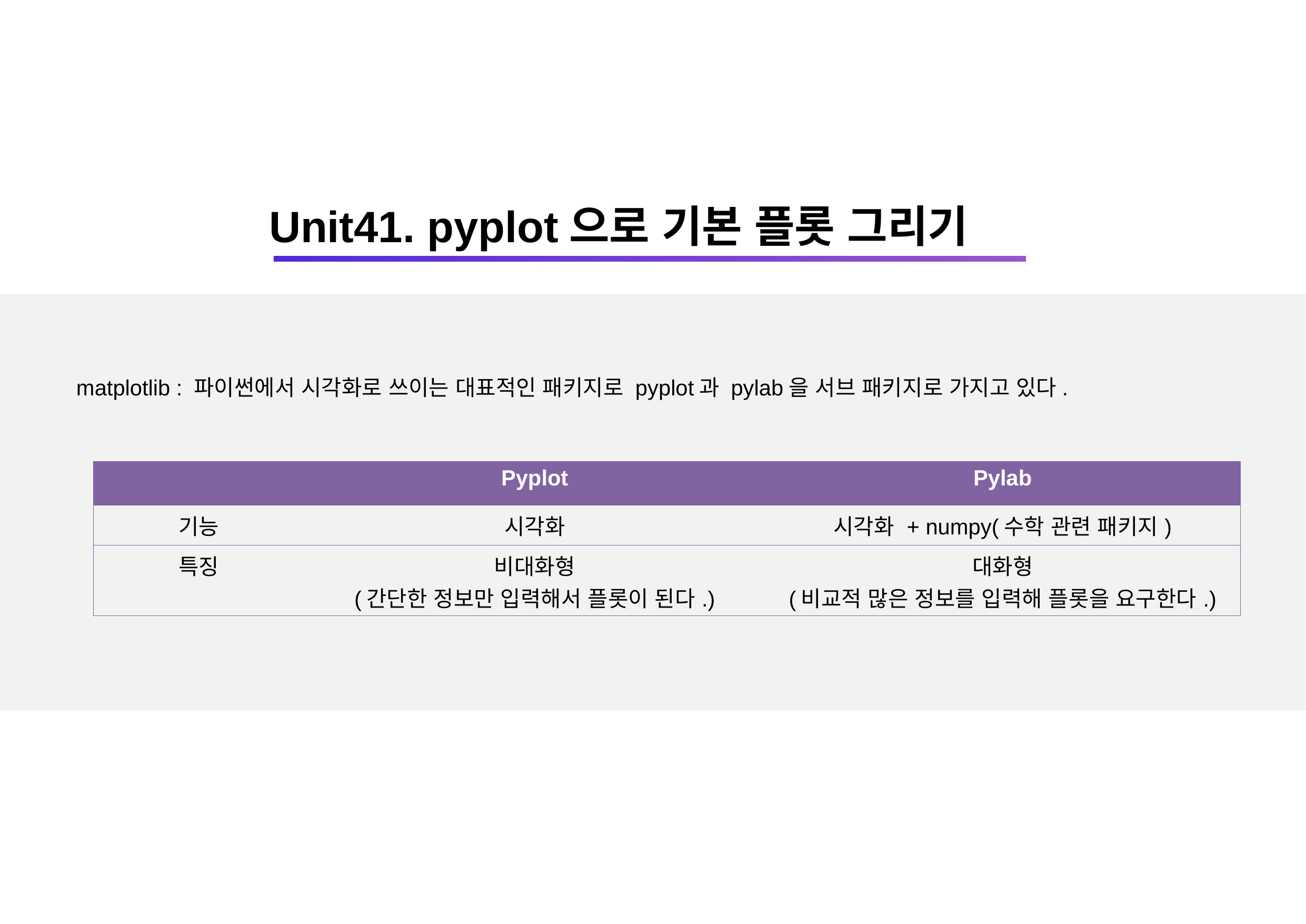

Unit41. pyplot으로 기본 플롯 그리기

# matplotlib : 파이썬에서 시각화로 쓰이는 대표적인 패키지로 pyplot과 pylab을 서브 패키지로 가지고 있다.
|  | Pyplot | Pylab |
| --- | --- | --- |
| 기능 | 시각화 | 시각화 + numpy(수학 관련 패키지) |
| 특징 | 비대화형 (간단한 정보만 입력해서 플롯이 된다.) | 대화형 (비교적 많은 정보를 입력해 플롯을 요구한다.) |